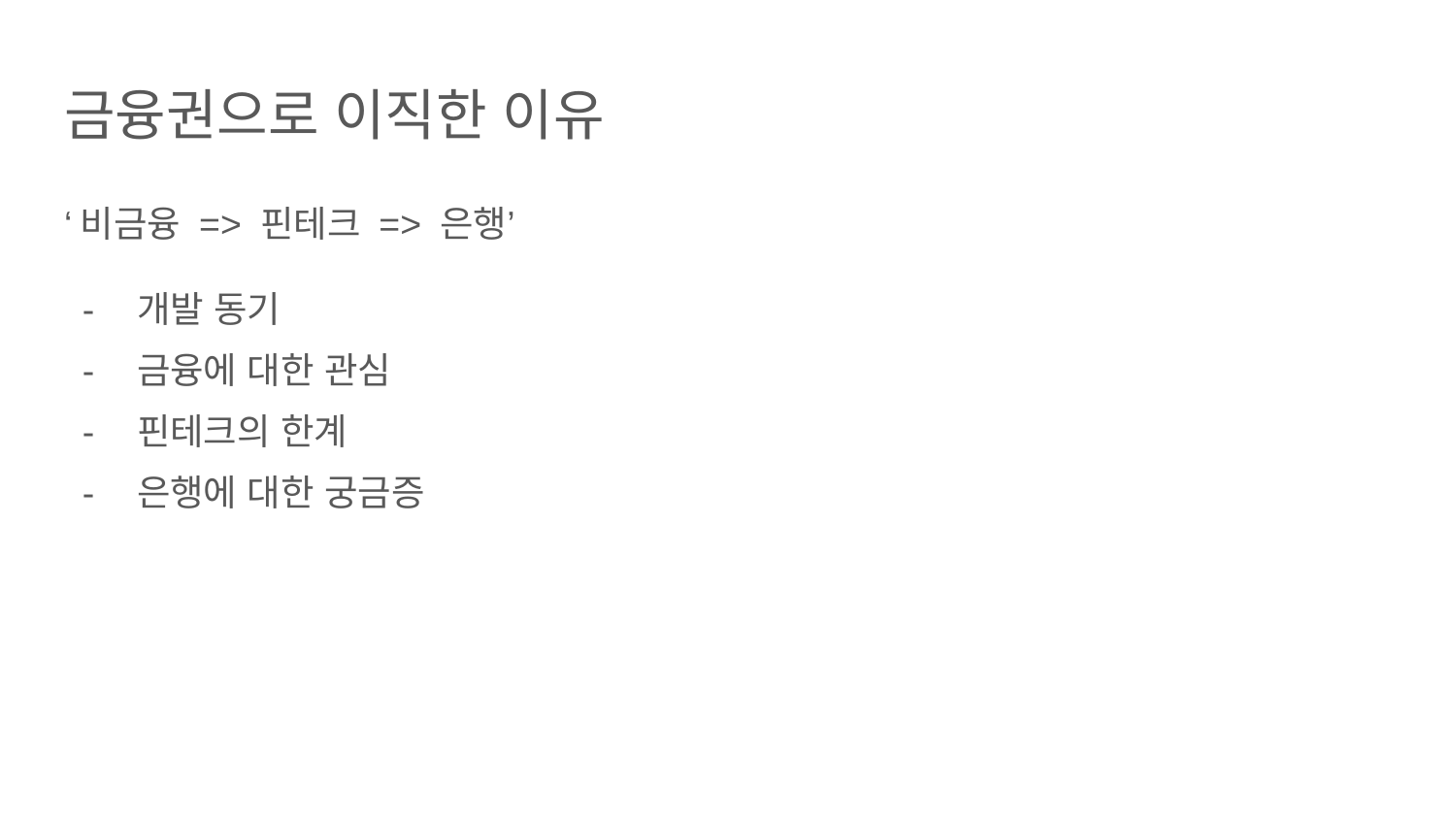

# 금융권으로 이직한 이유
‘비금융 => 핀테크 => 은행’
개발 동기
금융에 대한 관심
핀테크의 한계
은행에 대한 궁금증